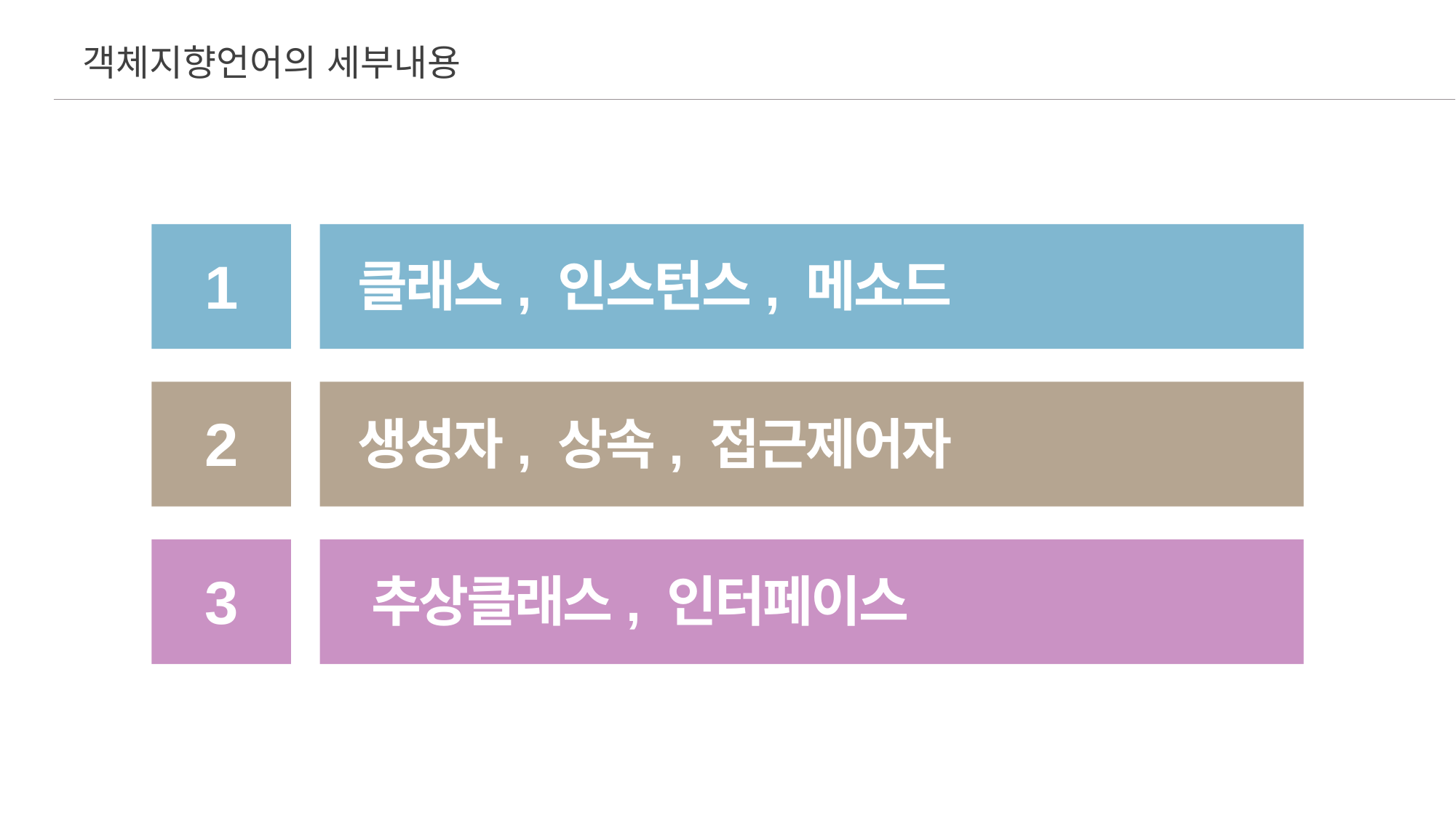

객체지향언어의 세부내용

1
클래스, 인스턴스, 메소드

2
생성자, 상속, 접근제어자

3
추상클래스, 인터페이스